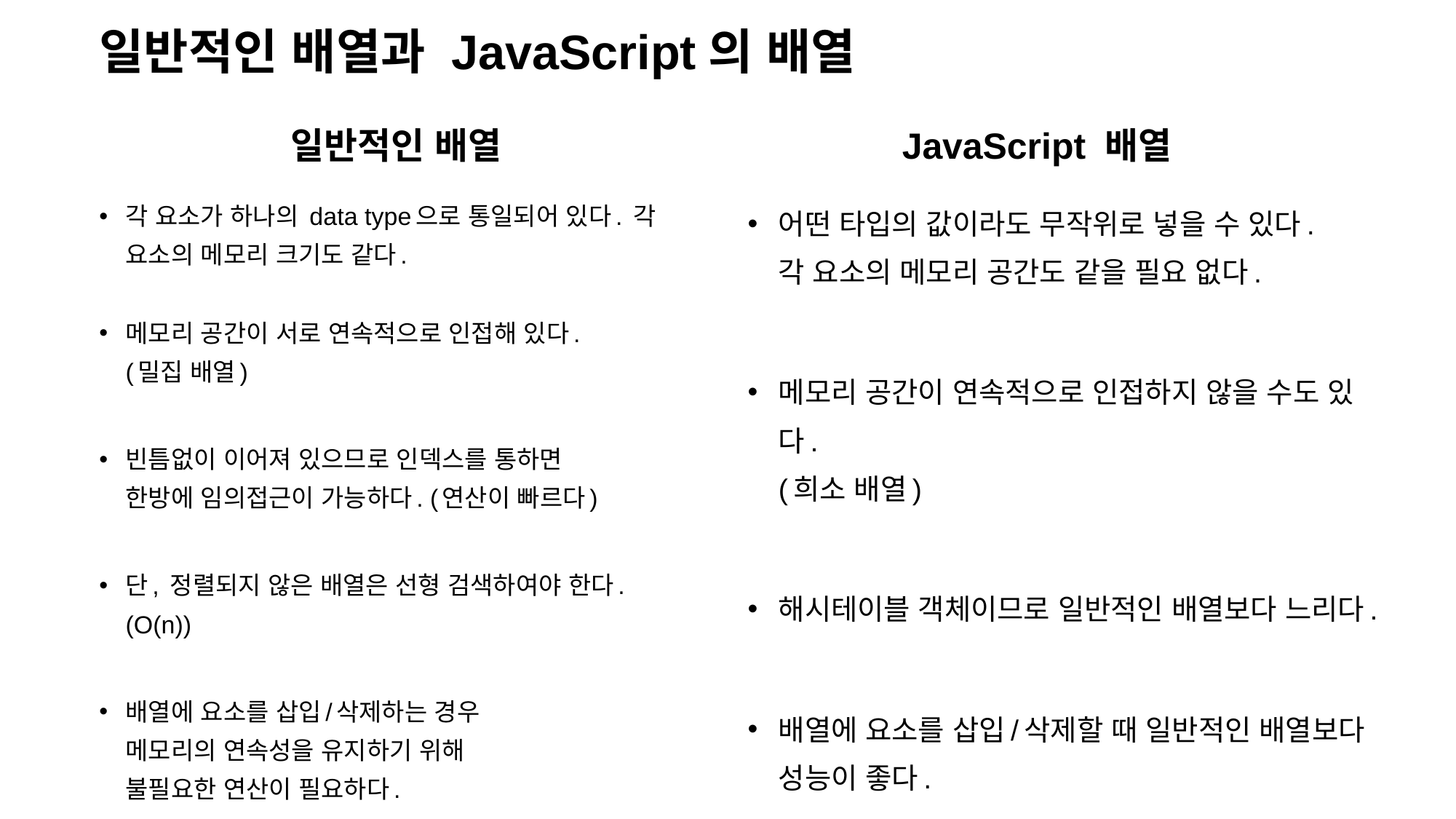

# 일반적인 배열과 JavaScript의 배열
일반적인 배열
JavaScript 배열
각 요소가 하나의 data type으로 통일되어 있다. 각 요소의 메모리 크기도 같다.
메모리 공간이 서로 연속적으로 인접해 있다.
(밀집 배열)
빈틈없이 이어져 있으므로 인덱스를 통하면
한방에 임의접근이 가능하다. (연산이 빠르다)
단, 정렬되지 않은 배열은 선형 검색하여야 한다.
(O(n))
배열에 요소를 삽입/삭제하는 경우
메모리의 연속성을 유지하기 위해
불필요한 연산이 필요하다.
어떤 타입의 값이라도 무작위로 넣을 수 있다.
각 요소의 메모리 공간도 같을 필요 없다.

메모리 공간이 연속적으로 인접하지 않을 수도 있다.
(희소 배열)

해시테이블 객체이므로 일반적인 배열보다 느리다.

배열에 요소를 삽입/삭제할 때 일반적인 배열보다
성능이 좋다.